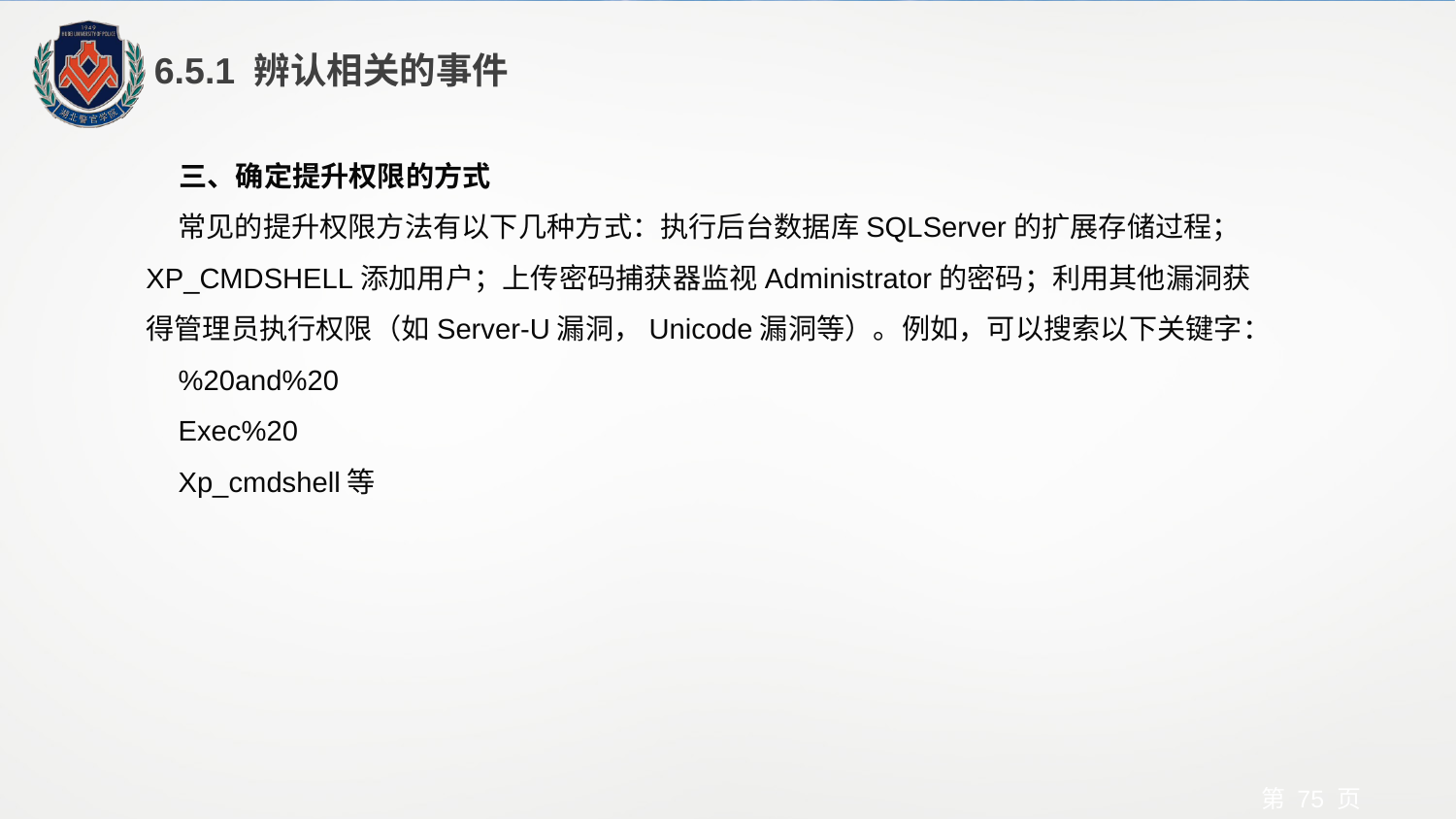

6.5.1 辨认相关的事件
    三、确定提升权限的方式
    常见的提升权限方法有以下几种方式：执行后台数据库SQLServer的扩展存储过程；XP_CMDSHELL添加用户；上传密码捕获器监视Administrator的密码；利用其他漏洞获得管理员执行权限（如Server-U漏洞，Unicode漏洞等）。例如，可以搜索以下关键字：
    %20and%20
    Exec%20
    Xp_cmdshell等